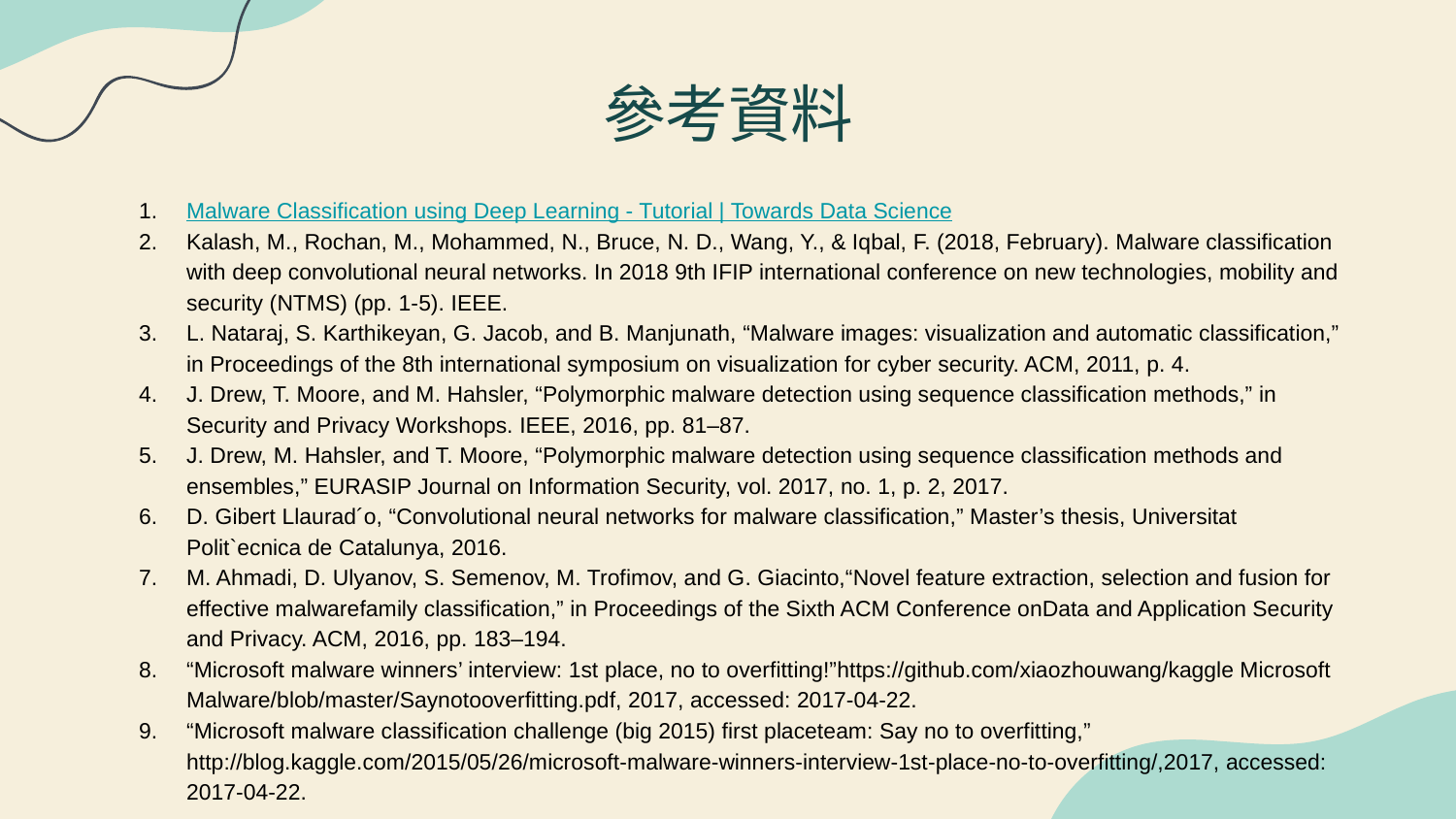

# 參考資料
Malware Classification using Deep Learning - Tutorial | Towards Data Science
Kalash, M., Rochan, M., Mohammed, N., Bruce, N. D., Wang, Y., & Iqbal, F. (2018, February). Malware classification with deep convolutional neural networks. In 2018 9th IFIP international conference on new technologies, mobility and security (NTMS) (pp. 1-5). IEEE.
L. Nataraj, S. Karthikeyan, G. Jacob, and B. Manjunath, “Malware images: visualization and automatic classification,” in Proceedings of the 8th international symposium on visualization for cyber security. ACM, 2011, p. 4.
J. Drew, T. Moore, and M. Hahsler, “Polymorphic malware detection using sequence classification methods,” in Security and Privacy Workshops. IEEE, 2016, pp. 81–87.
J. Drew, M. Hahsler, and T. Moore, “Polymorphic malware detection using sequence classification methods and ensembles,” EURASIP Journal on Information Security, vol. 2017, no. 1, p. 2, 2017.
D. Gibert Llaurad´o, “Convolutional neural networks for malware classification,” Master’s thesis, Universitat Polit`ecnica de Catalunya, 2016.
M. Ahmadi, D. Ulyanov, S. Semenov, M. Trofimov, and G. Giacinto,“Novel feature extraction, selection and fusion for effective malwarefamily classification,” in Proceedings of the Sixth ACM Conference onData and Application Security and Privacy. ACM, 2016, pp. 183–194.
“Microsoft malware winners’ interview: 1st place, no to overfitting!”https://github.com/xiaozhouwang/kaggle Microsoft Malware/blob/master/Saynotooverfitting.pdf, 2017, accessed: 2017-04-22.
“Microsoft malware classification challenge (big 2015) first placeteam: Say no to overfitting,” http://blog.kaggle.com/2015/05/26/microsoft-malware-winners-interview-1st-place-no-to-overfitting/,2017, accessed: 2017-04-22.